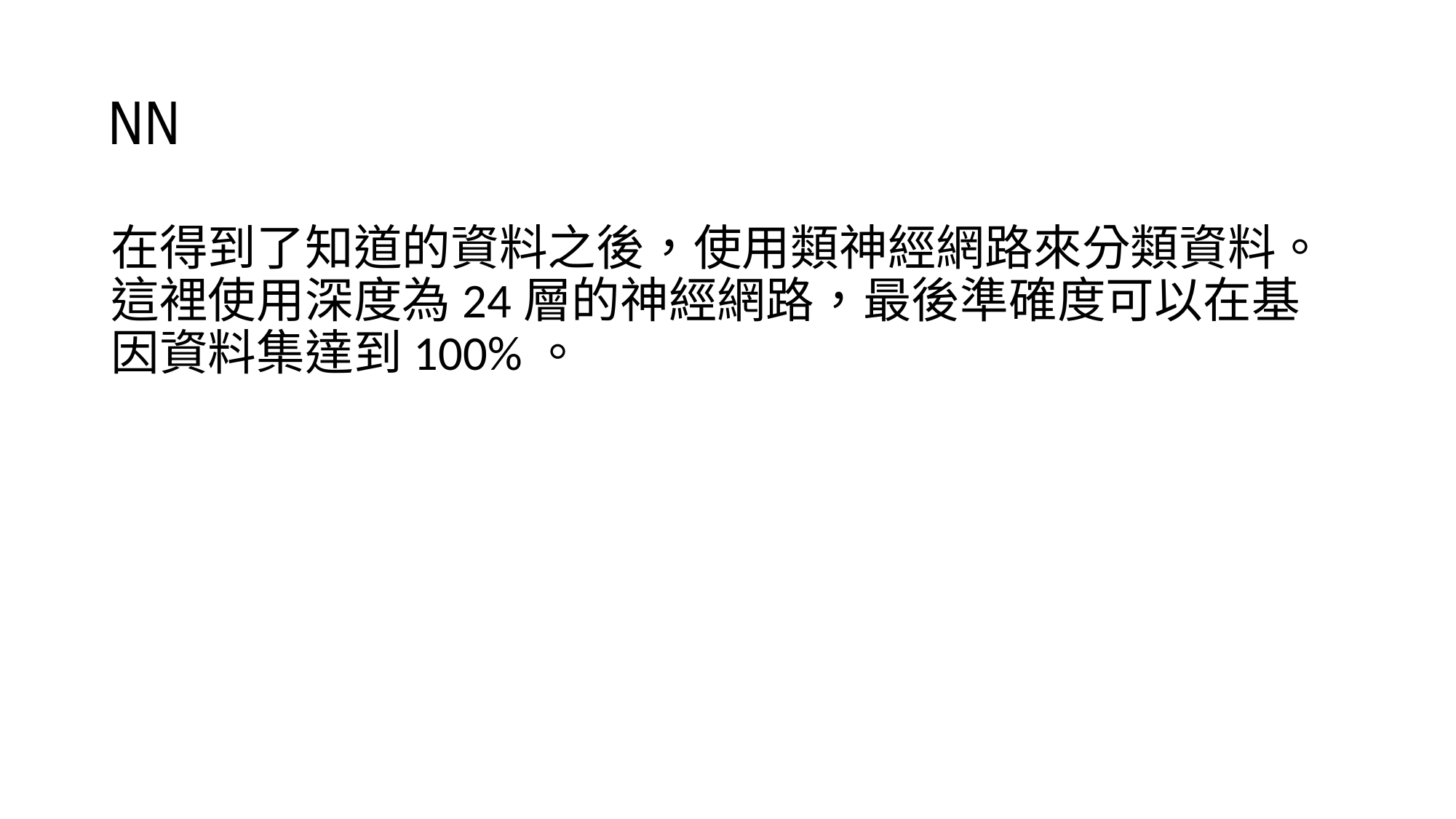

# NN
在得到了知道的資料之後，使用類神經網路來分類資料。這裡使用深度為24層的神經網路，最後準確度可以在基因資料集達到100%。